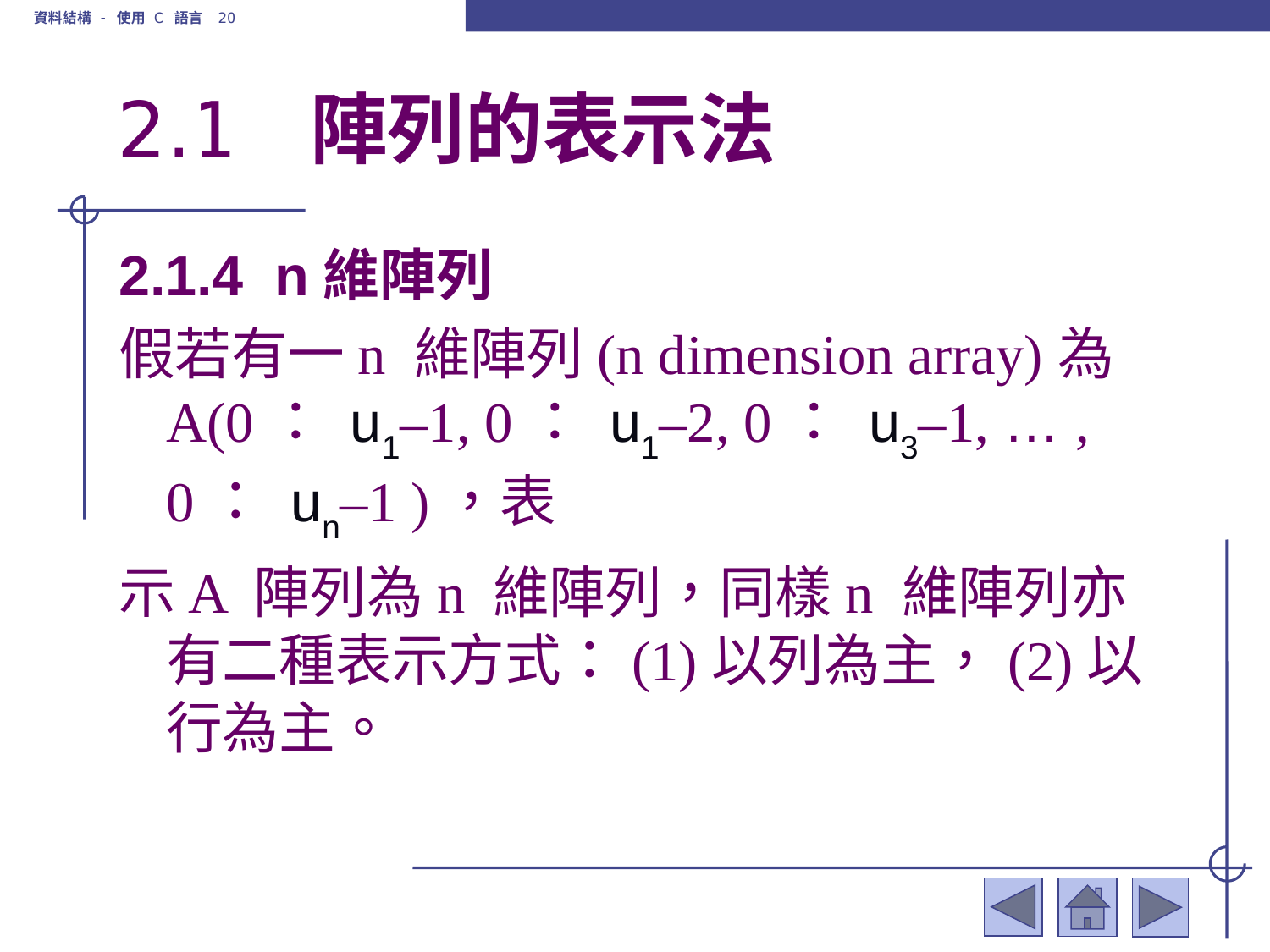

資料結構 - 使用 C 語言   20
# 2.1	  陣列的表示法
2.1.4  n維陣列
假若有一n 維陣列(n dimension array)為A(0： u1–1, 0： u1–2, 0： u3–1, … , 0： un–1 )，表
示A 陣列為n 維陣列，同樣n 維陣列亦有二種表示方式：(1)以列為主，(2)以行為主。